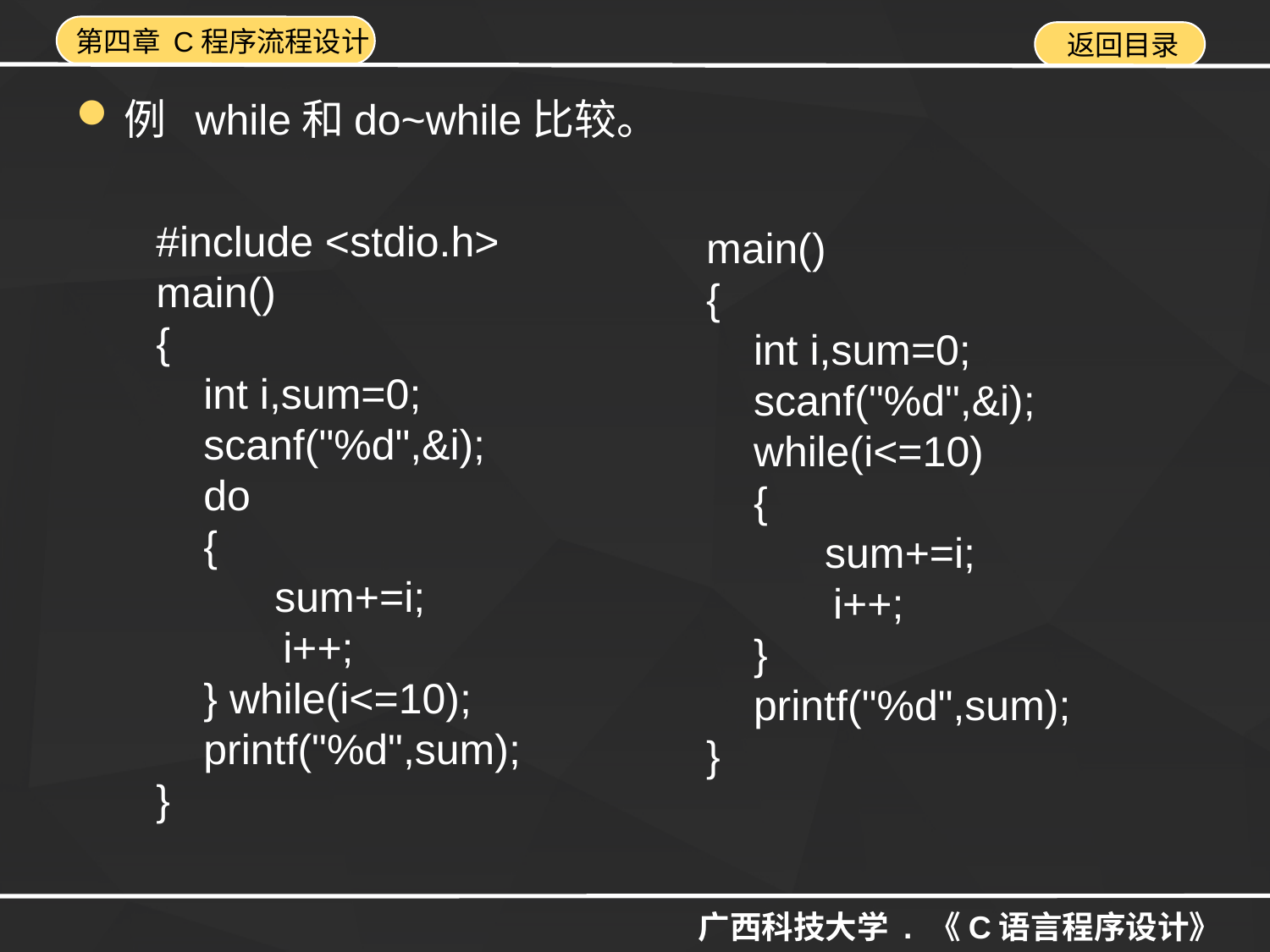

例  while和do~while比较。
#include <stdio.h>
main()
{
    int i,sum=0;
    scanf("%d",&i);
    do
    {
          sum+=i;
	i++;
    } while(i<=10);
    printf("%d",sum);
}
main()
{
    int i,sum=0;
    scanf("%d",&i);
    while(i<=10)
    {
          sum+=i;
	i++;
    }
    printf("%d",sum);
}